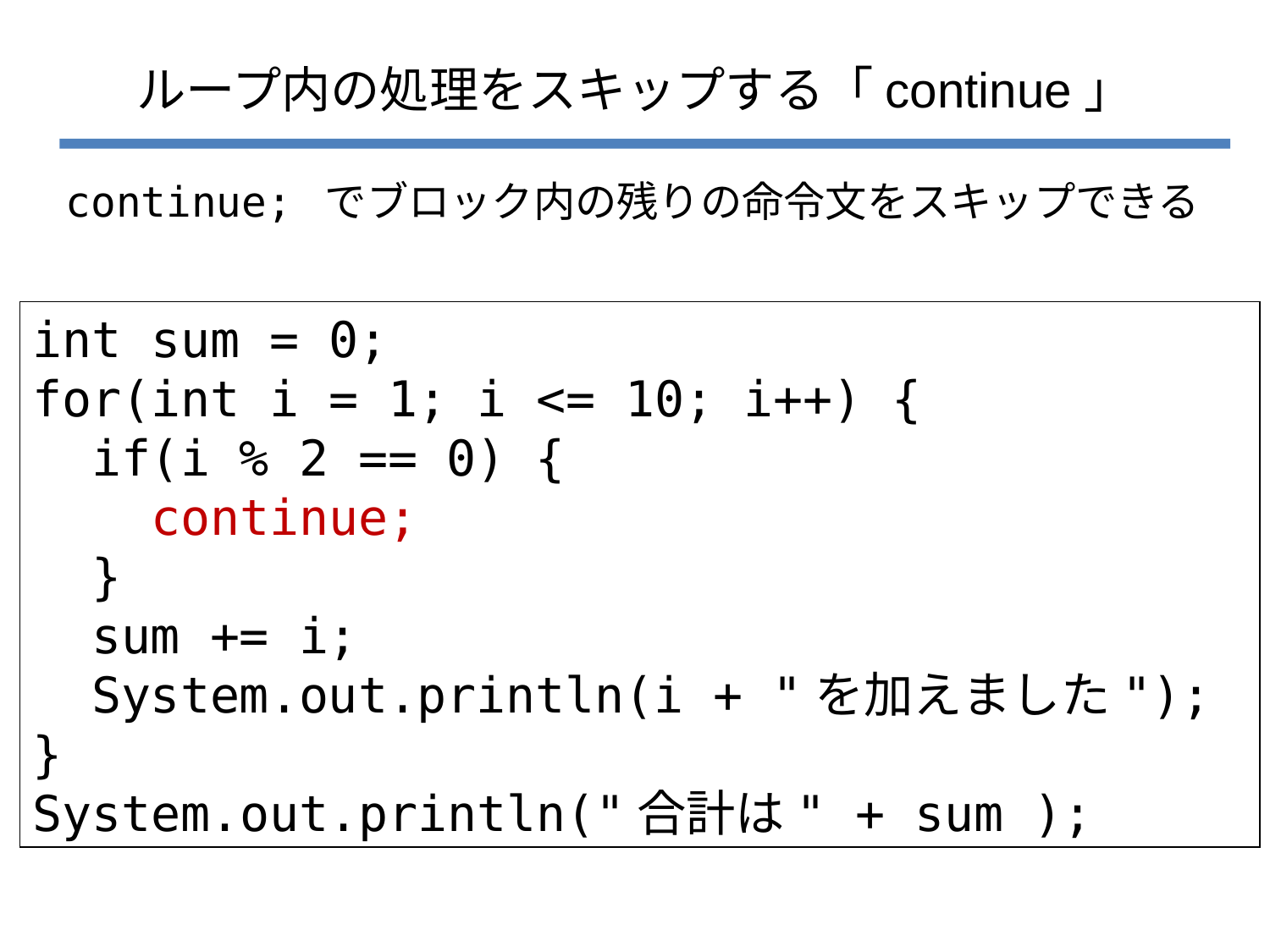

# ループ内の処理をスキップする「continue」
  continue; でブロック内の残りの命令文をスキップできる
int sum = 0;
for(int i = 1; i <= 10; i++) {
  if(i % 2 == 0) {
    continue;
  }
  sum += i;
  System.out.println(i + "を加えました");
}
System.out.println("合計は" + sum );